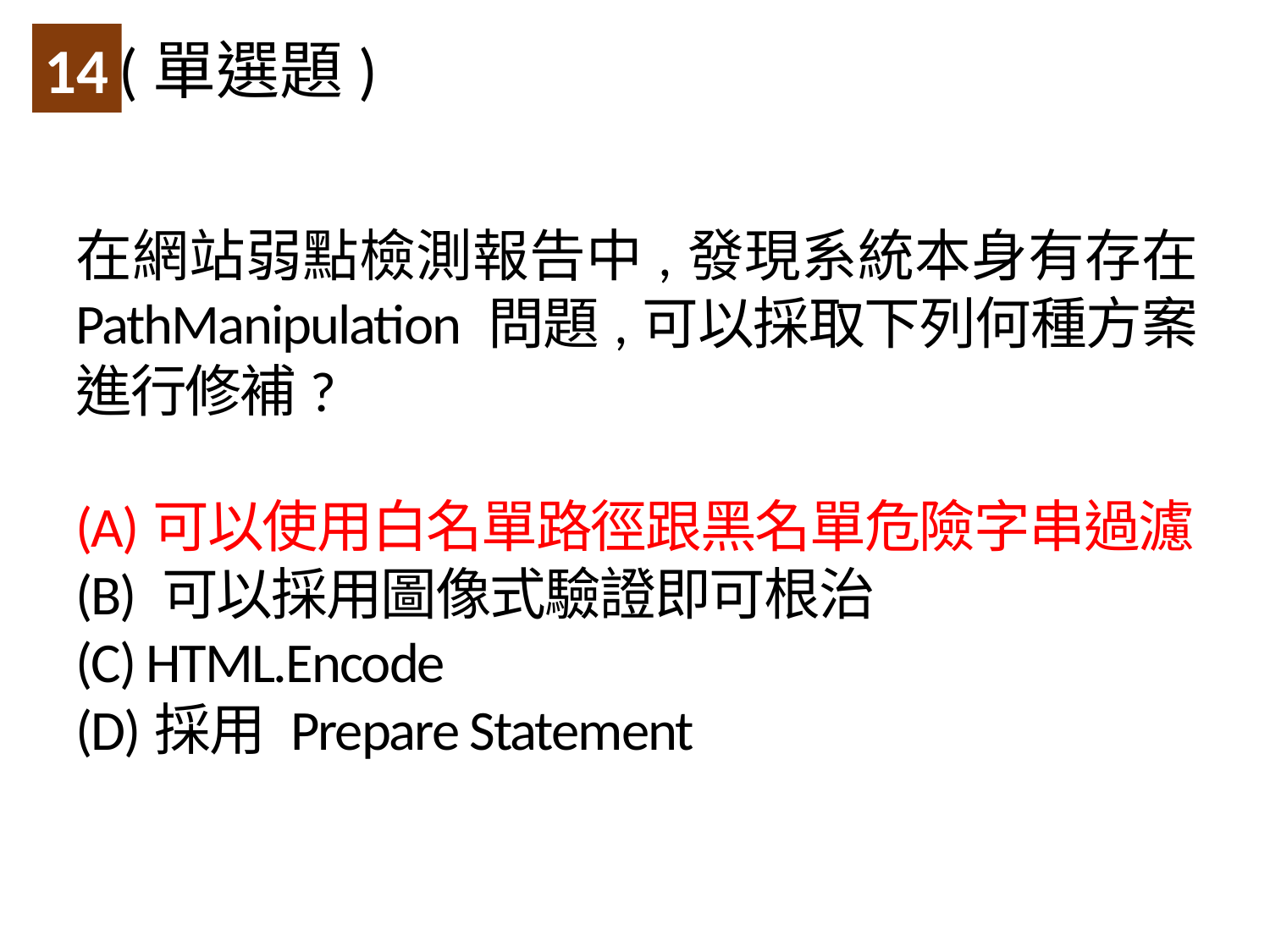

(單選題)
14
在網站弱點檢測報告中,發現系統本身有存在 PathManipulation 問題,可以採取下列何種方案進行修補?

(A)可以使用白名單路徑跟黑名單危險字串過濾
(B) 可以採用圖像式驗證即可根治
(C) HTML.Encode
(D)採用 Prepare Statement